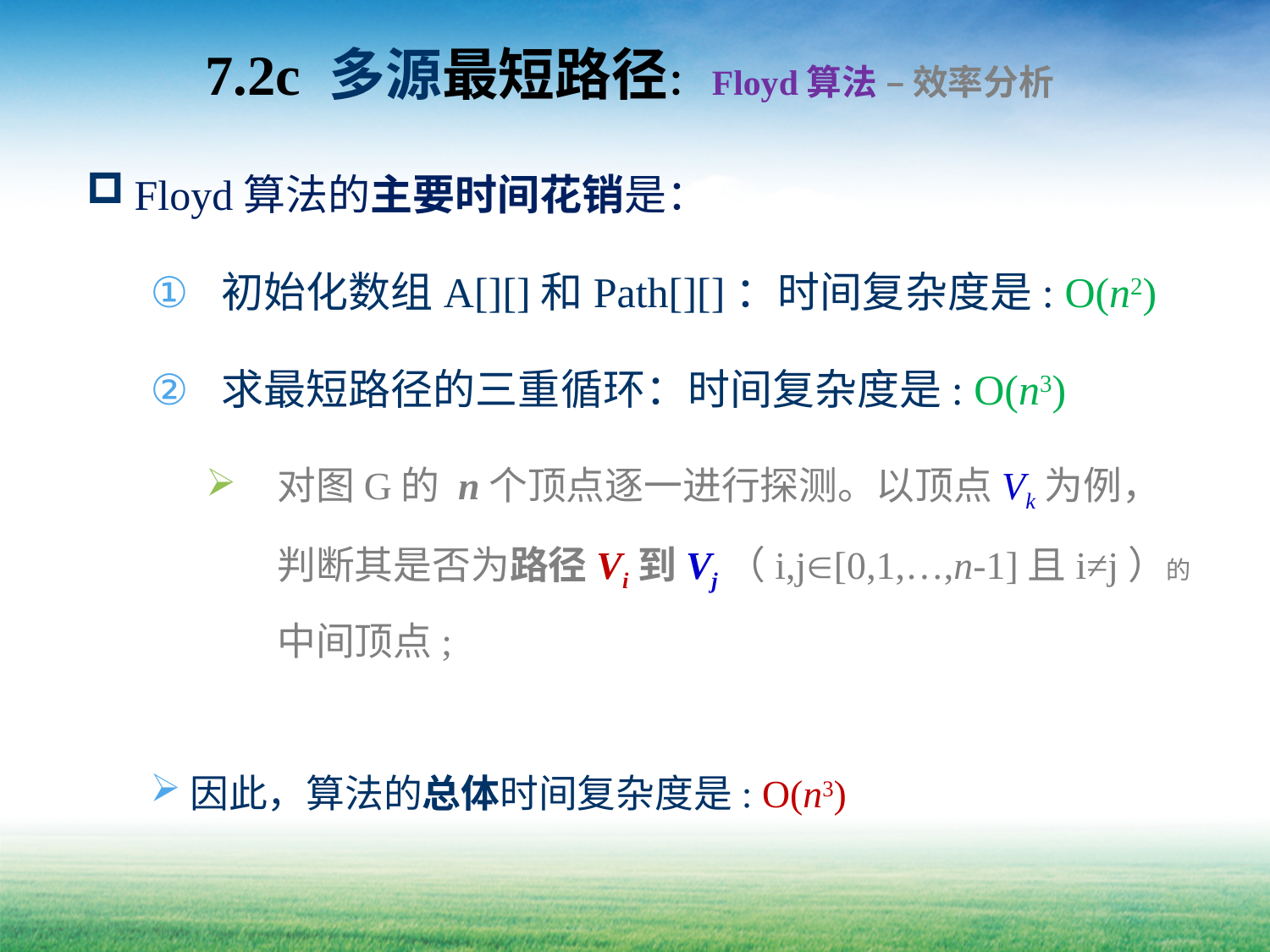

# 7.2c 多源最短路径：Floyd算法 – 效率分析
Floyd算法的主要时间花销是：
初始化数组A[][]和Path[][]：时间复杂度是: O(n2)
求最短路径的三重循环：时间复杂度是: O(n3)
对图G的 n个顶点逐一进行探测。以顶点Vk为例，判断其是否为路径Vi到Vj（i,j∈[0,1,…,n-1]且i≠j）的中间顶点;

因此，算法的总体时间复杂度是: O(n3)